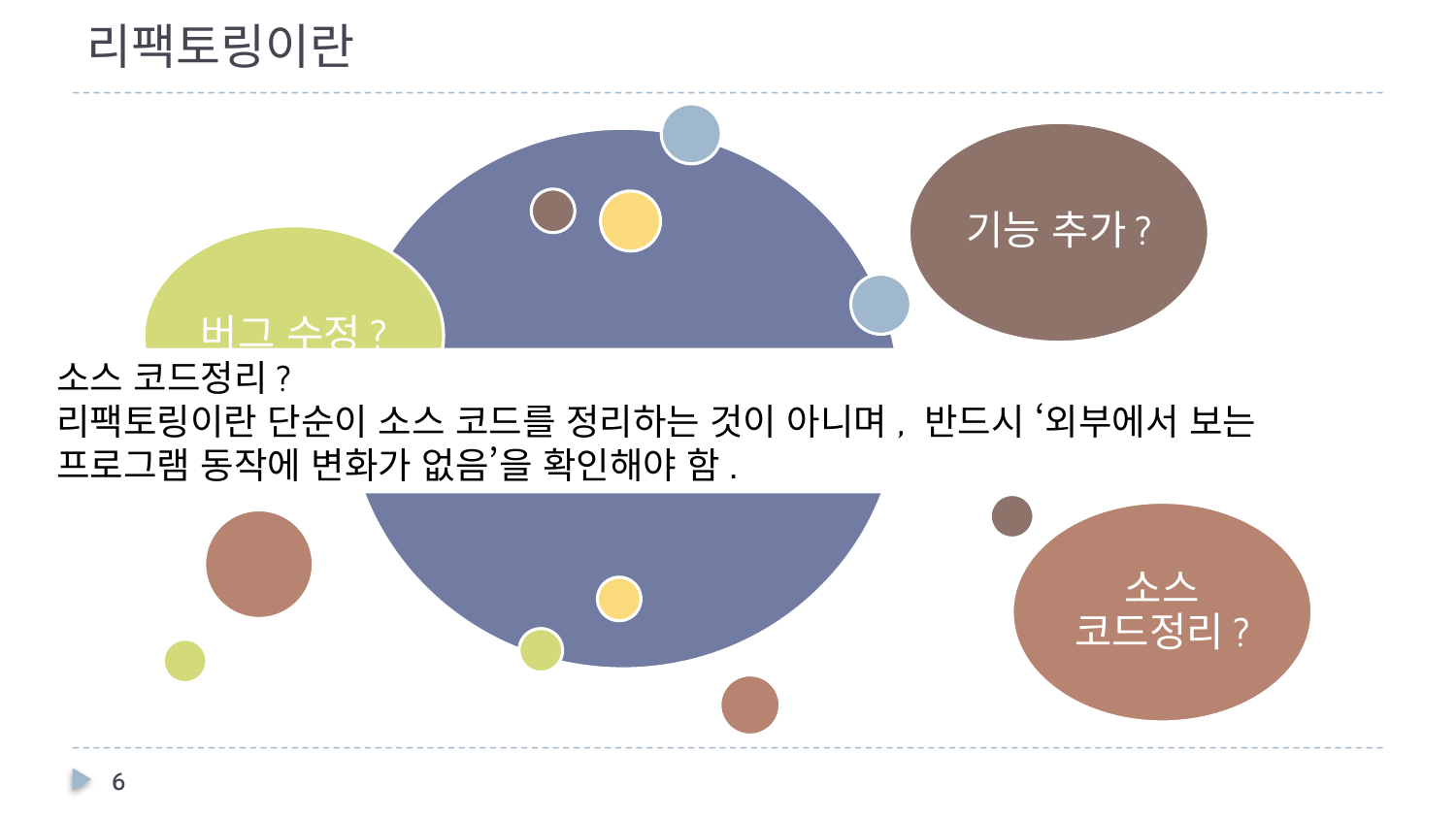

# 리팩토링이란

리팩토링

기능 추가?
버그 수정?
소스 코드정리?
리팩토링이란 단순이 소스 코드를 정리하는 것이 아니며, 반드시 ‘외부에서 보는 프로그램 동작에 변화가 없음’을 확인해야 함.
소스 코드정리?
6